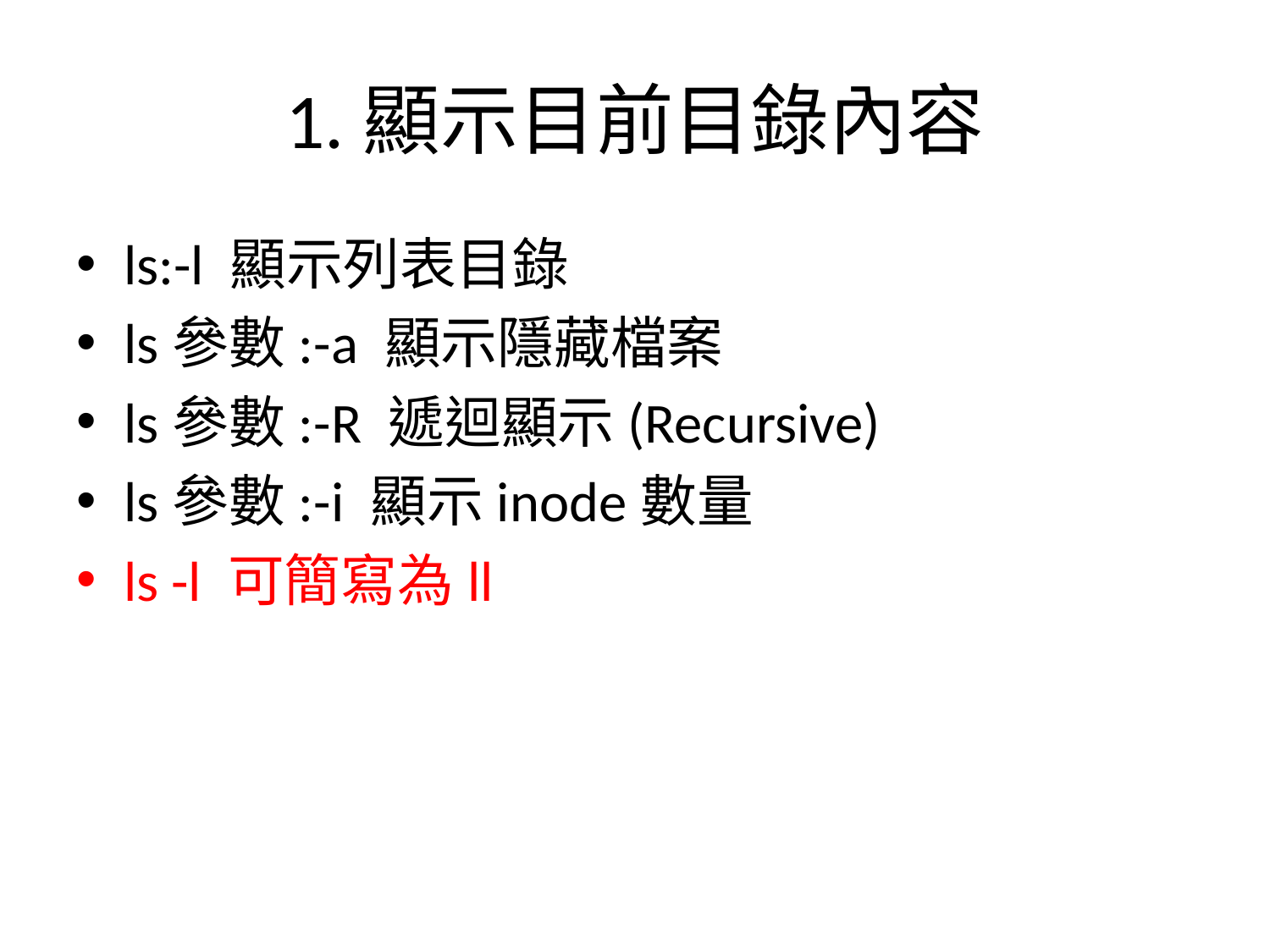

# 1.顯示目前目錄內容
ls:-l 顯示列表目錄
ls參數:-a 顯示隱藏檔案
ls參數:-R 遞迴顯示(Recursive)
ls參數:-i 顯示inode數量
ls -l 可簡寫為ll